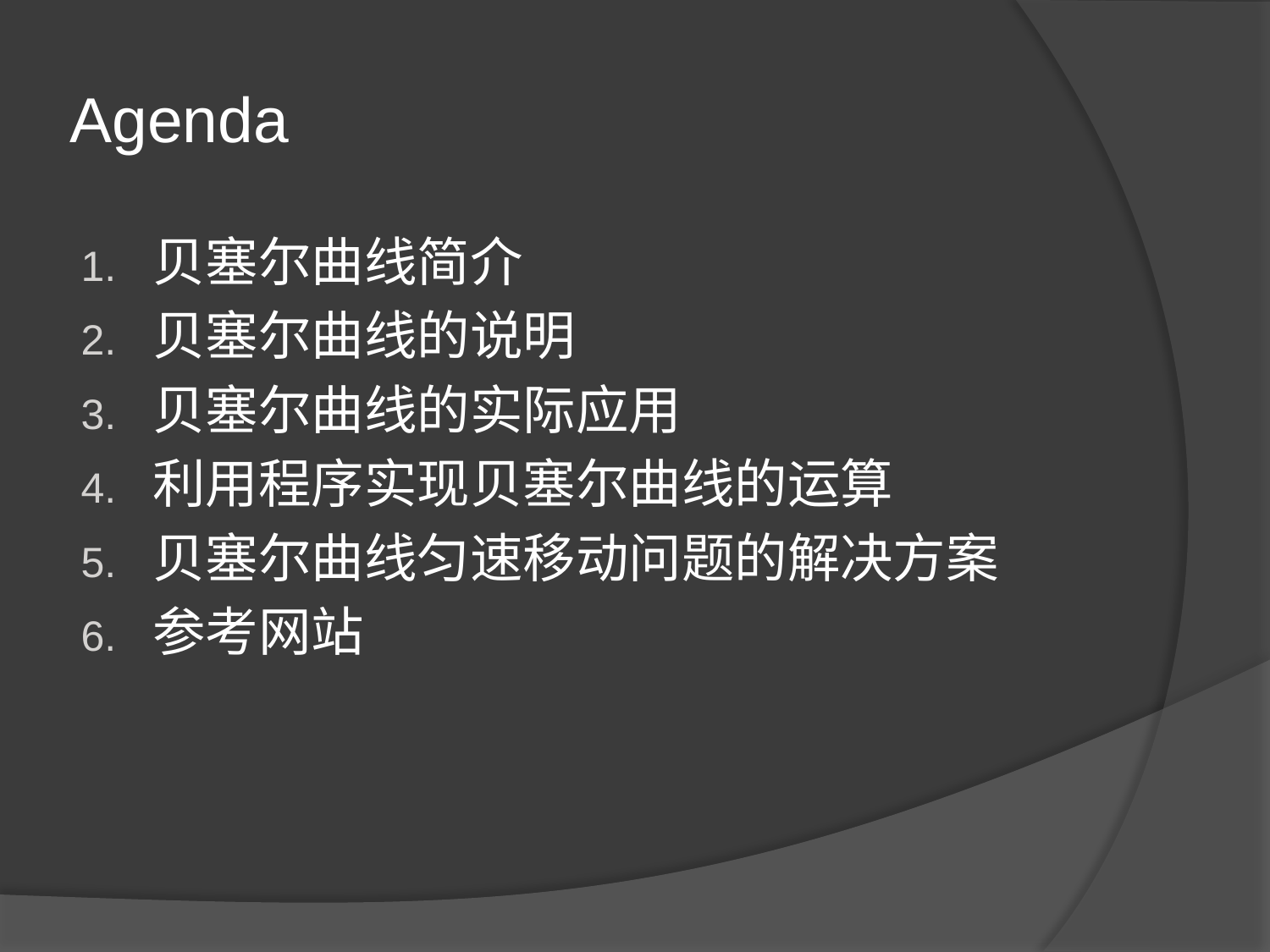

# Agenda
贝塞尔曲线简介
贝塞尔曲线的说明
贝塞尔曲线的实际应用
利用程序实现贝塞尔曲线的运算
贝塞尔曲线匀速移动问题的解决方案
参考网站